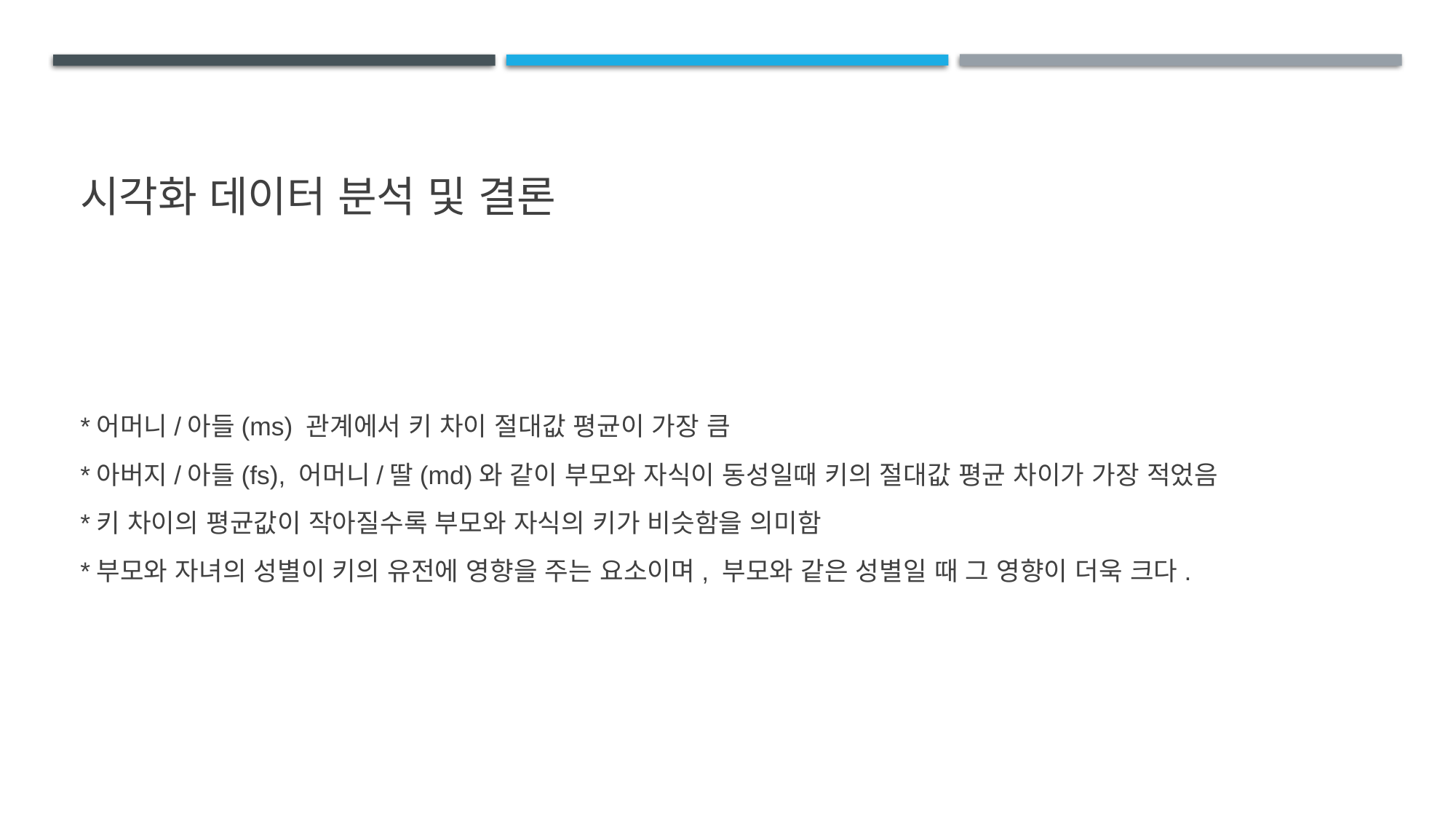

# 시각화 데이터 분석 및 결론
*어머니/아들(ms) 관계에서 키 차이 절대값 평균이 가장 큼
*아버지/아들(fs), 어머니/딸(md)와 같이 부모와 자식이 동성일때 키의 절대값 평균 차이가 가장 적었음
*키 차이의 평균값이 작아질수록 부모와 자식의 키가 비슷함을 의미함
*부모와 자녀의 성별이 키의 유전에 영향을 주는 요소이며, 부모와 같은 성별일 때 그 영향이 더욱 크다.